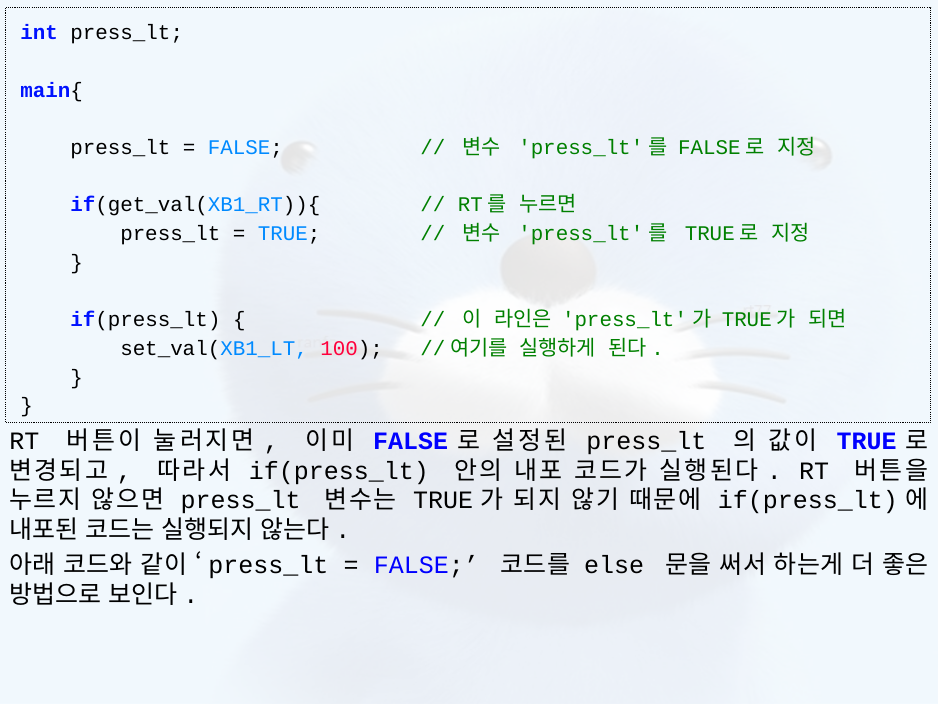

RT 버튼이 눌러지면, 이미 FALSE로 설정된 press_lt 의 값이 TRUE로 변경되고, 따라서 if(press_lt) 안의 내포 코드가 실행된다. RT 버튼을 누르지 않으면 press_lt 변수는 TRUE가 되지 않기 때문에 if(press_lt)에 내포된 코드는 실행되지 않는다.
아래 코드와 같이 ‘press_lt = FALSE;’ 코드를 else 문을 써서 하는게 더 좋은 방법으로 보인다.
int press_lt;

main{

    press_lt = FALSE;           // 변수 'press_lt'를 FALSE로 지정

    if(get_val(XB1_RT)){        // RT를 누르면
        press_lt = TRUE;        // 변수 'press_lt'를 TRUE로 지정
    }

    if(press_lt) {              // 이 라인은 'press_lt'가 TRUE가 되면
        set_val(XB1_LT, 100);   //여기를 실행하게 된다.
    }
}